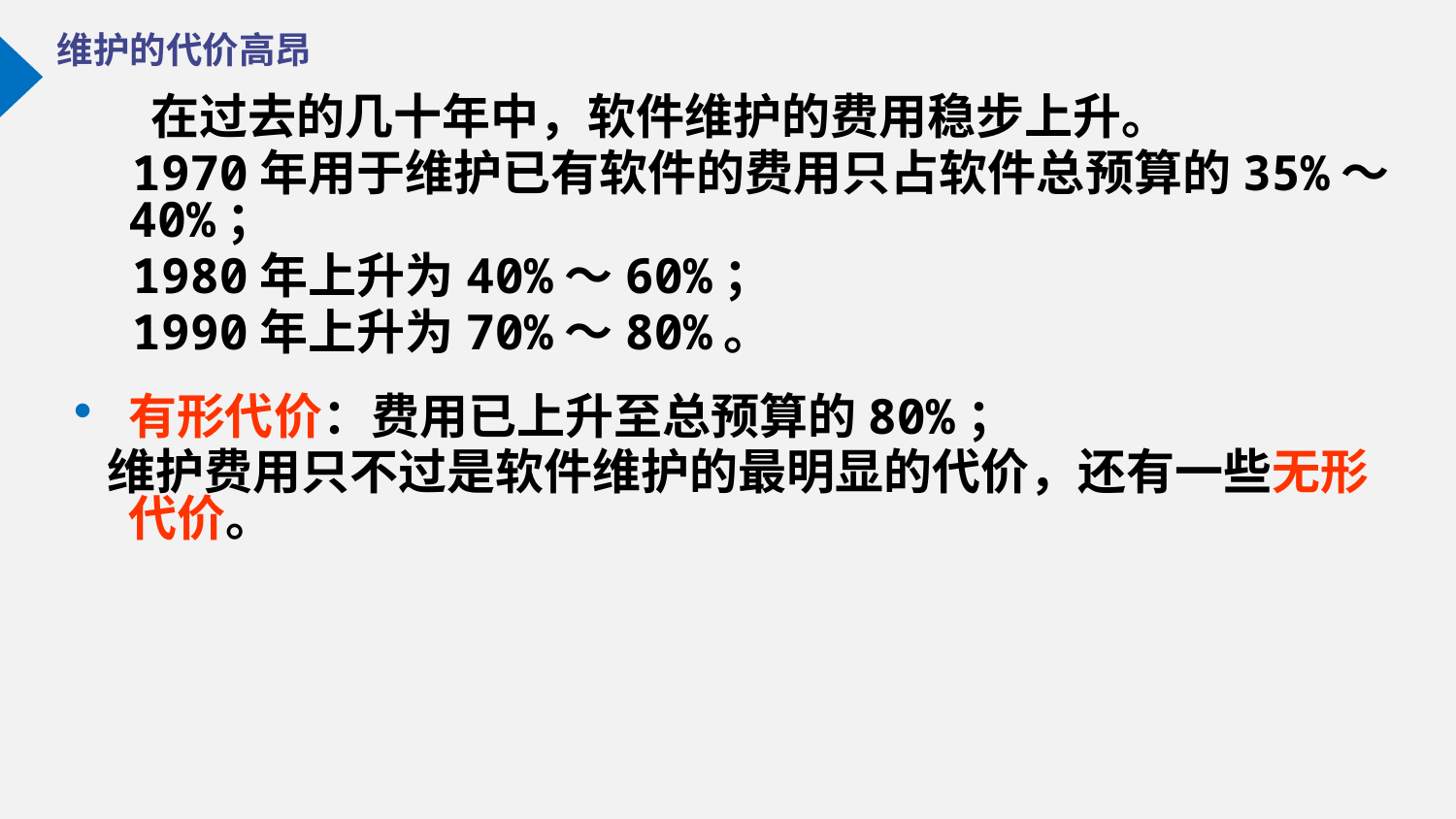

维护的代价高昂
      在过去的几十年中，软件维护的费用稳步上升。
  1970年用于维护已有软件的费用只占软件总预算的35%～40%；
  1980年上升为40%～60%；
  1990年上升为70%～80%。

有形代价：费用已上升至总预算的80%；
  维护费用只不过是软件维护的最明显的代价，还有一些无形代价。